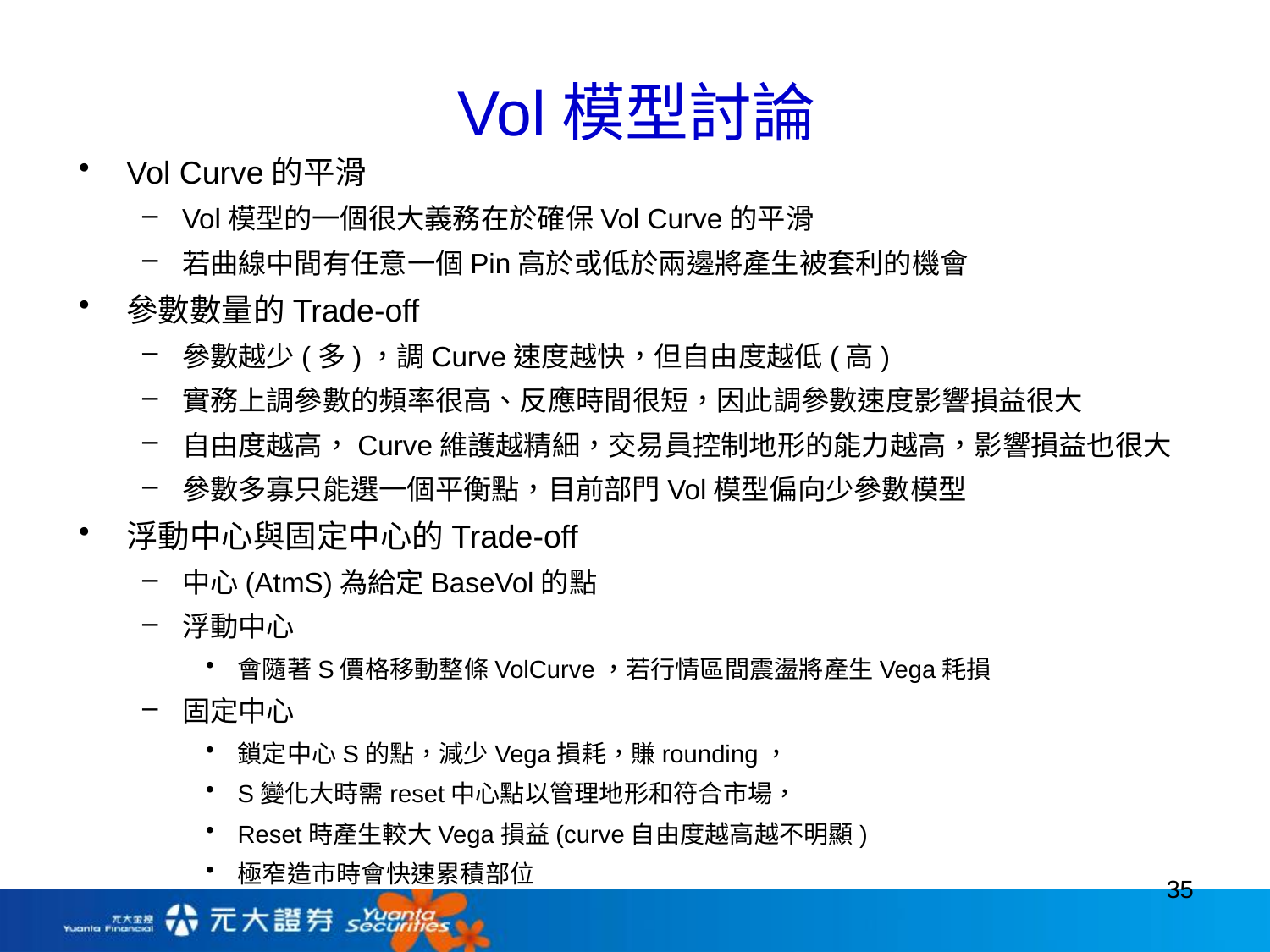

# Vol模型討論
Vol Curve的平滑
Vol模型的一個很大義務在於確保Vol Curve的平滑
若曲線中間有任意一個Pin高於或低於兩邊將產生被套利的機會
參數數量的Trade-off
參數越少(多)，調Curve速度越快，但自由度越低(高)
實務上調參數的頻率很高、反應時間很短，因此調參數速度影響損益很大
自由度越高，Curve維護越精細，交易員控制地形的能力越高，影響損益也很大
參數多寡只能選一個平衡點，目前部門Vol模型偏向少參數模型
浮動中心與固定中心的Trade-off
中心(AtmS)為給定BaseVol的點
浮動中心
會隨著S價格移動整條VolCurve，若行情區間震盪將產生Vega耗損
固定中心
鎖定中心S的點，減少Vega損耗，賺rounding，
S變化大時需reset中心點以管理地形和符合市場，
Reset時產生較大Vega損益(curve自由度越高越不明顯)
極窄造市時會快速累積部位

35